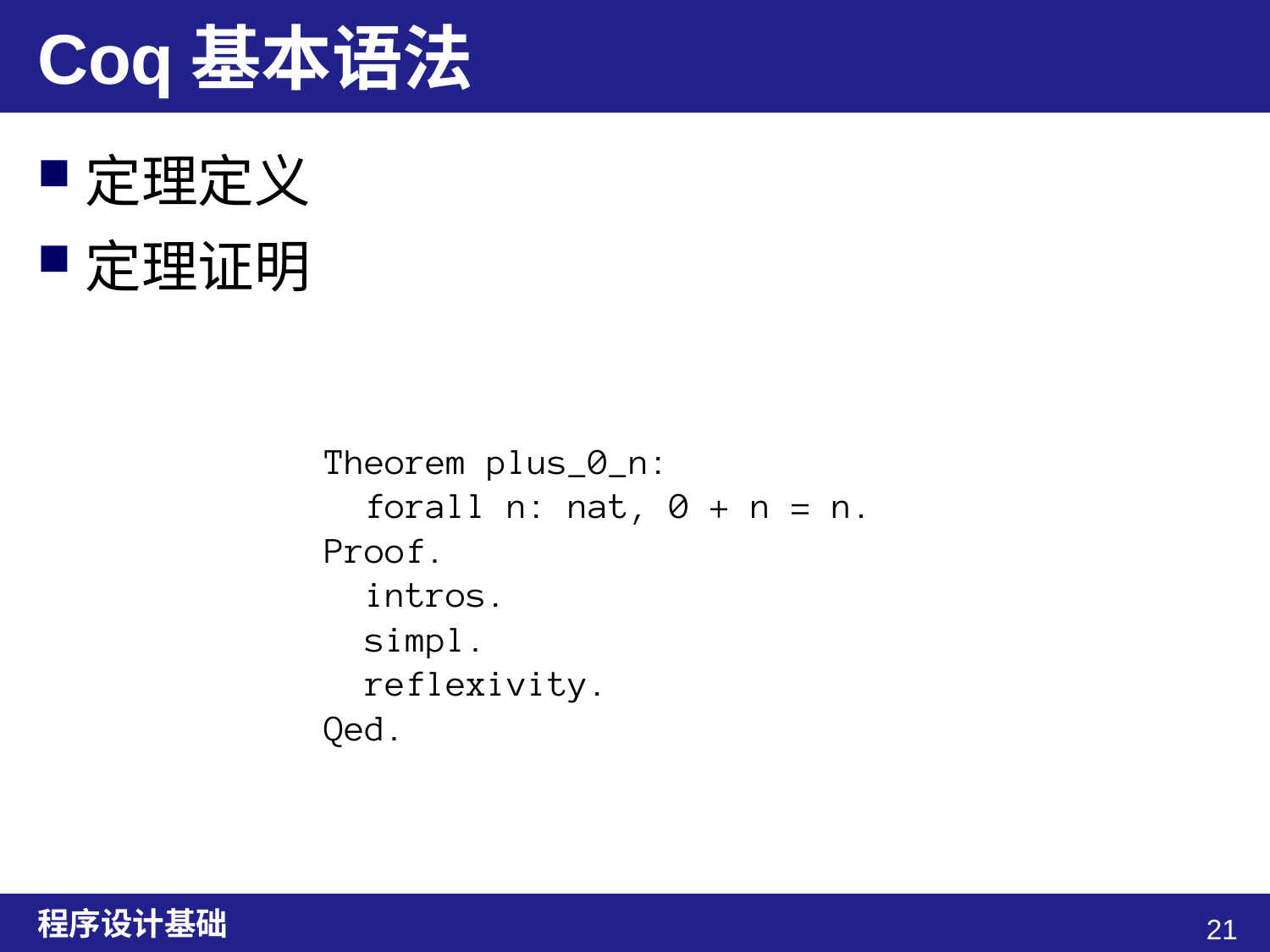

# Coq基本语法
定理定义
定理证明
Theorem plus_0_n:
  forall n: nat, 0 + n = n.
Proof.
  intros.
  simpl.
  reflexivity.
Qed.